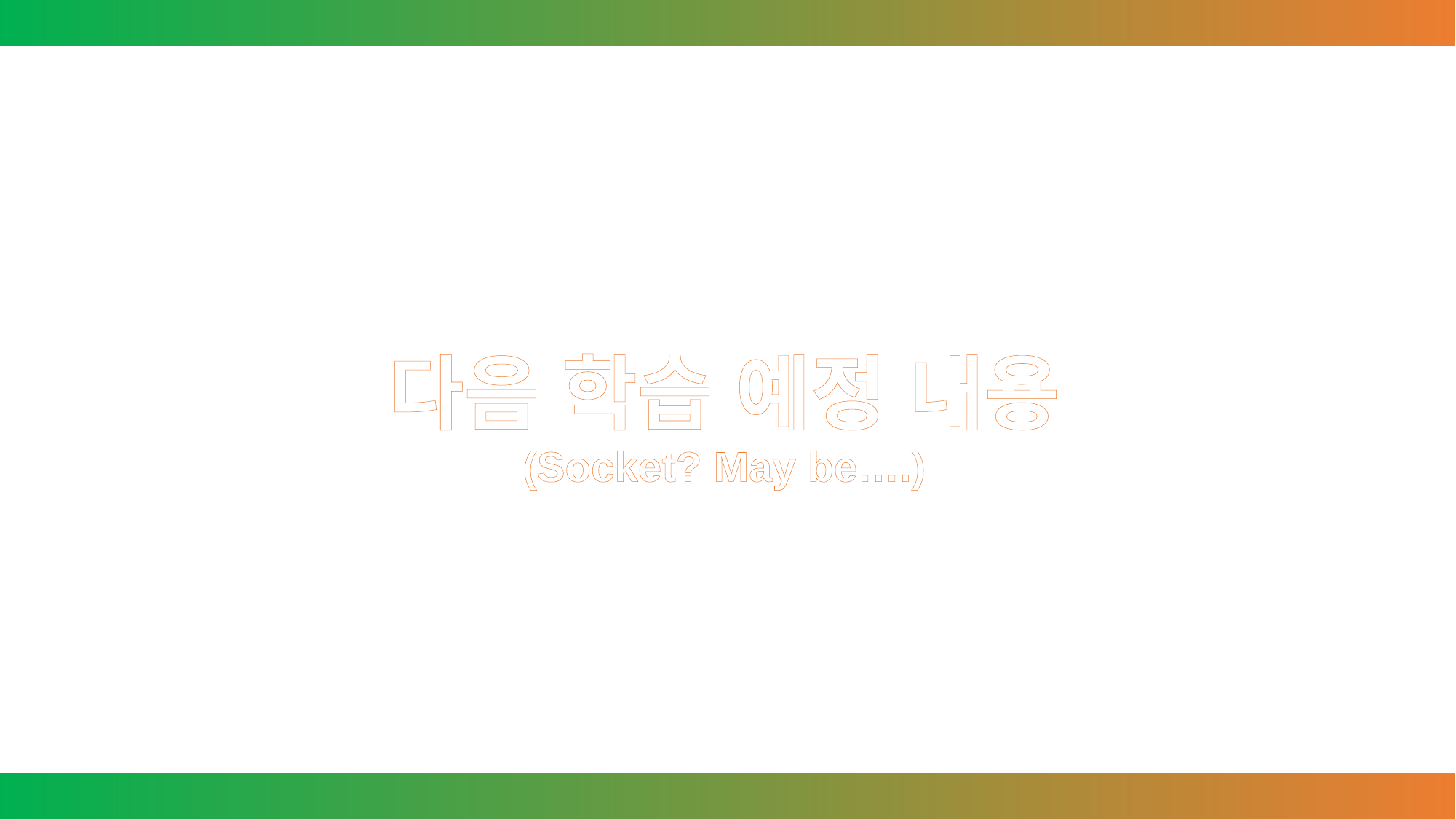

다음 학습 예정 내용
(Socket? May be….)